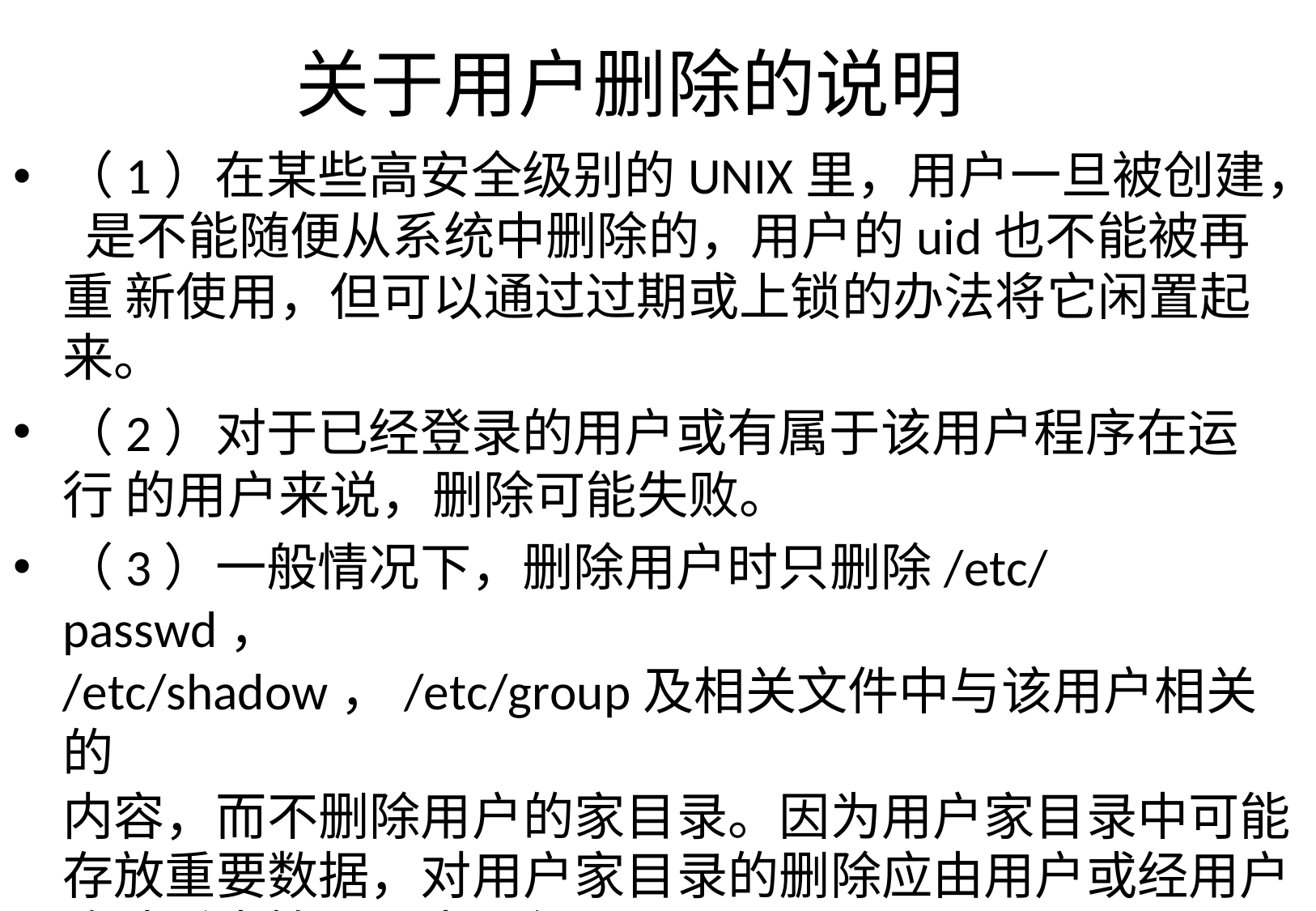

# 关于用户删除的说明
（1）在某些高安全级别的UNIX里，用户一旦被创建，  是不能随便从系统中删除的，用户的uid也不能被再重 新使用，但可以通过过期或上锁的办法将它闲置起来。
（2）对于已经登录的用户或有属于该用户程序在运行 的用户来说，删除可能失败。
（3）一般情况下，删除用户时只删除/etc/passwd，
/etc/shadow，/etc/group及相关文件中与该用户相关的
内容，而不删除用户的家目录。因为用户家目录中可能 存放重要数据，对用户家目录的删除应由用户或经用户 确认后由管理员来进行。
（4）若要在删除用户的同时删除用户家目录，可使用-r
选项。